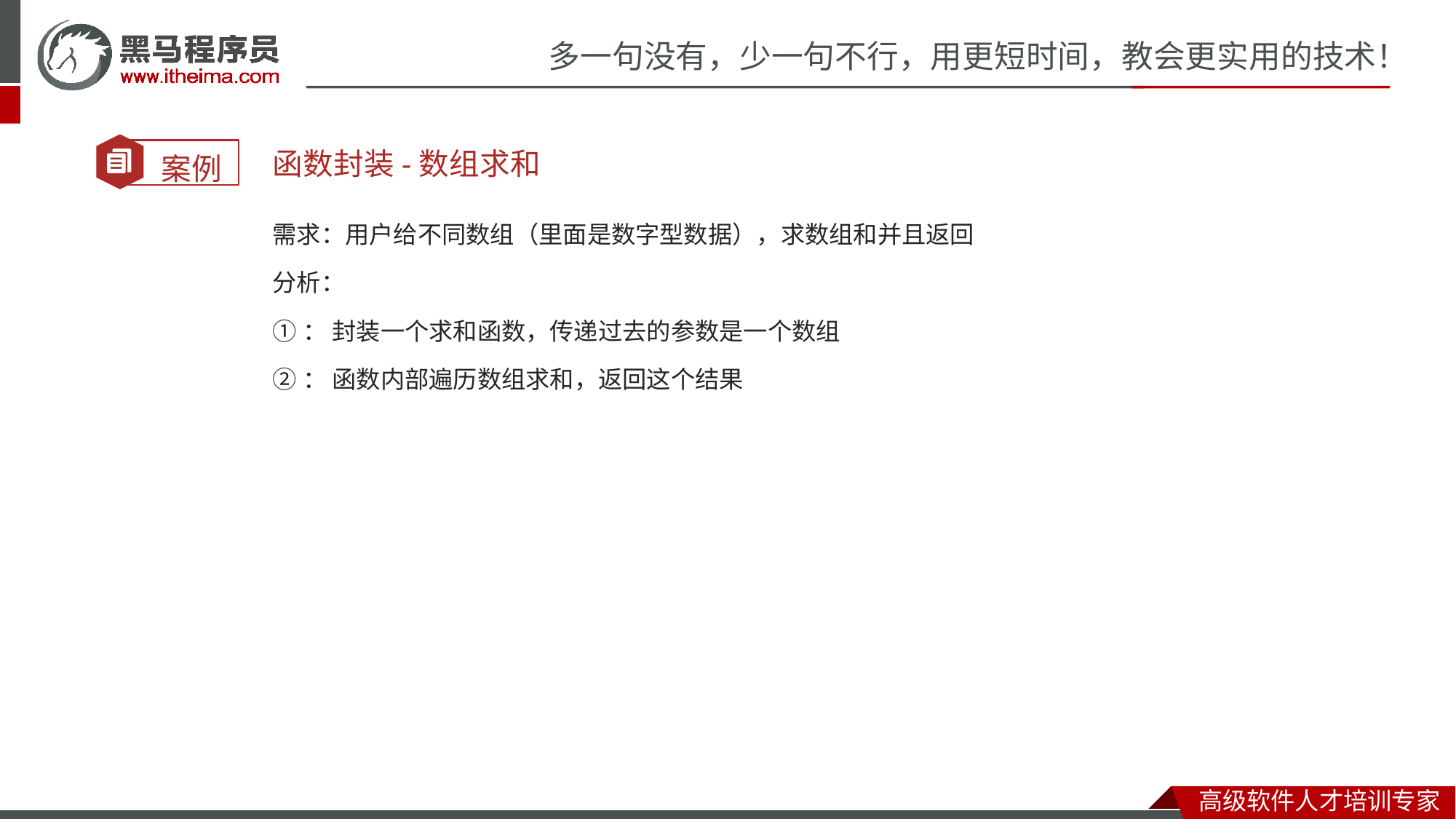

函数封装-数组求和
需求：用户给不同数组（里面是数字型数据），求数组和并且返回
分析：
①： 封装一个求和函数，传递过去的参数是一个数组
②： 函数内部遍历数组求和，返回这个结果